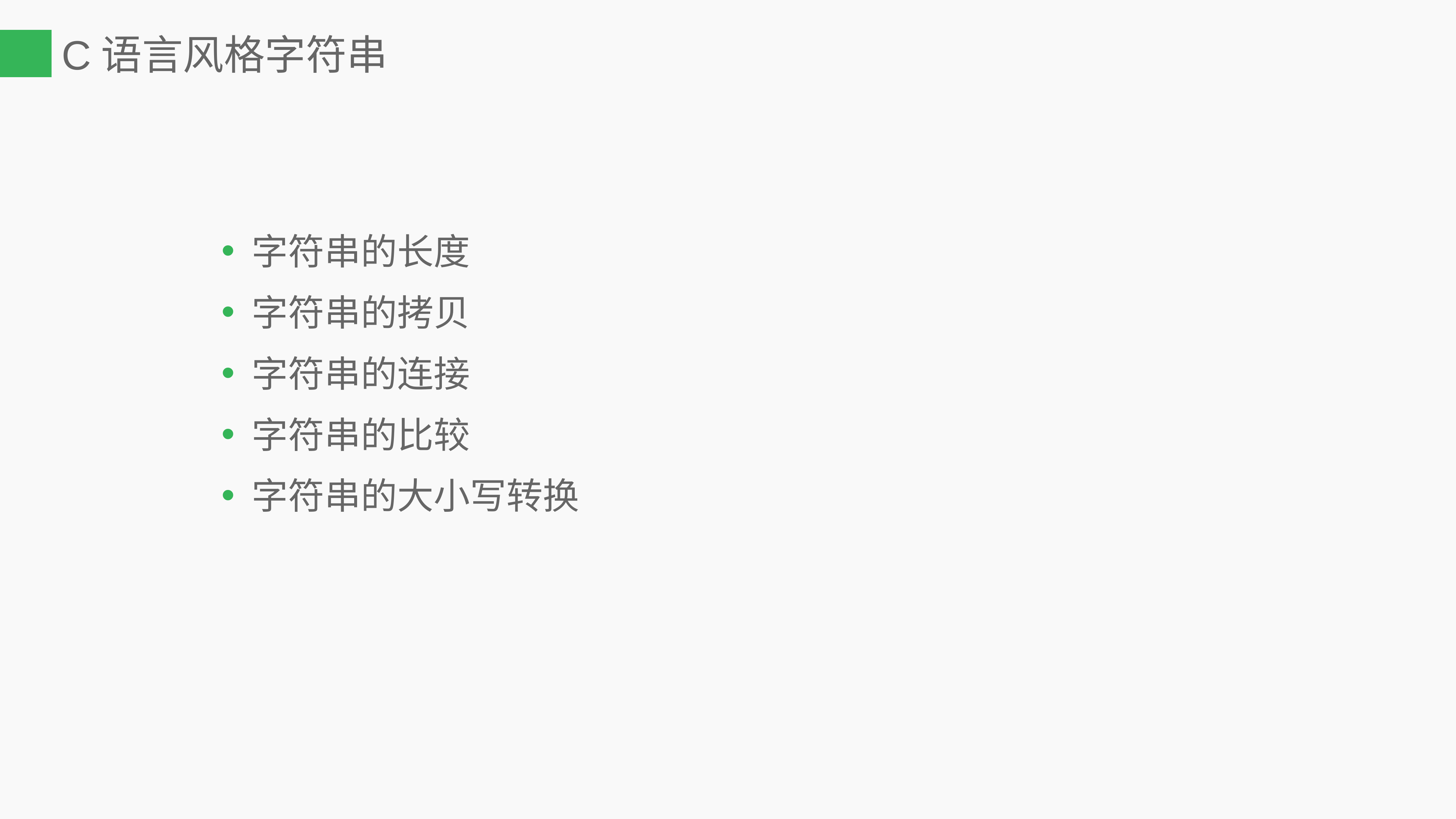

# C语言风格字符串
字符串的长度
字符串的拷贝
字符串的连接
字符串的比较
字符串的大小写转换